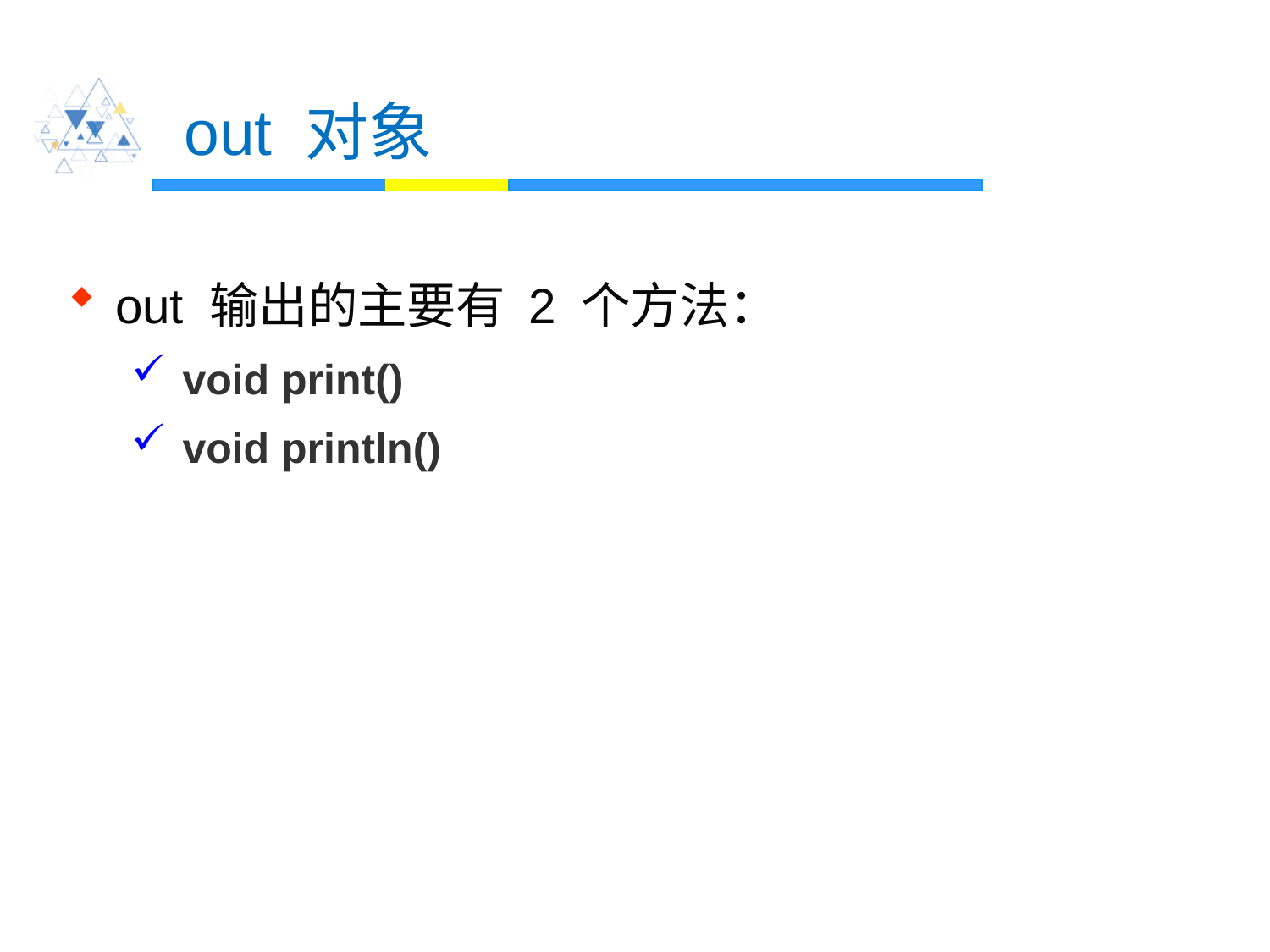

# out 对象
out 输出的主要有 2 个方法：
 void print()
 void println()